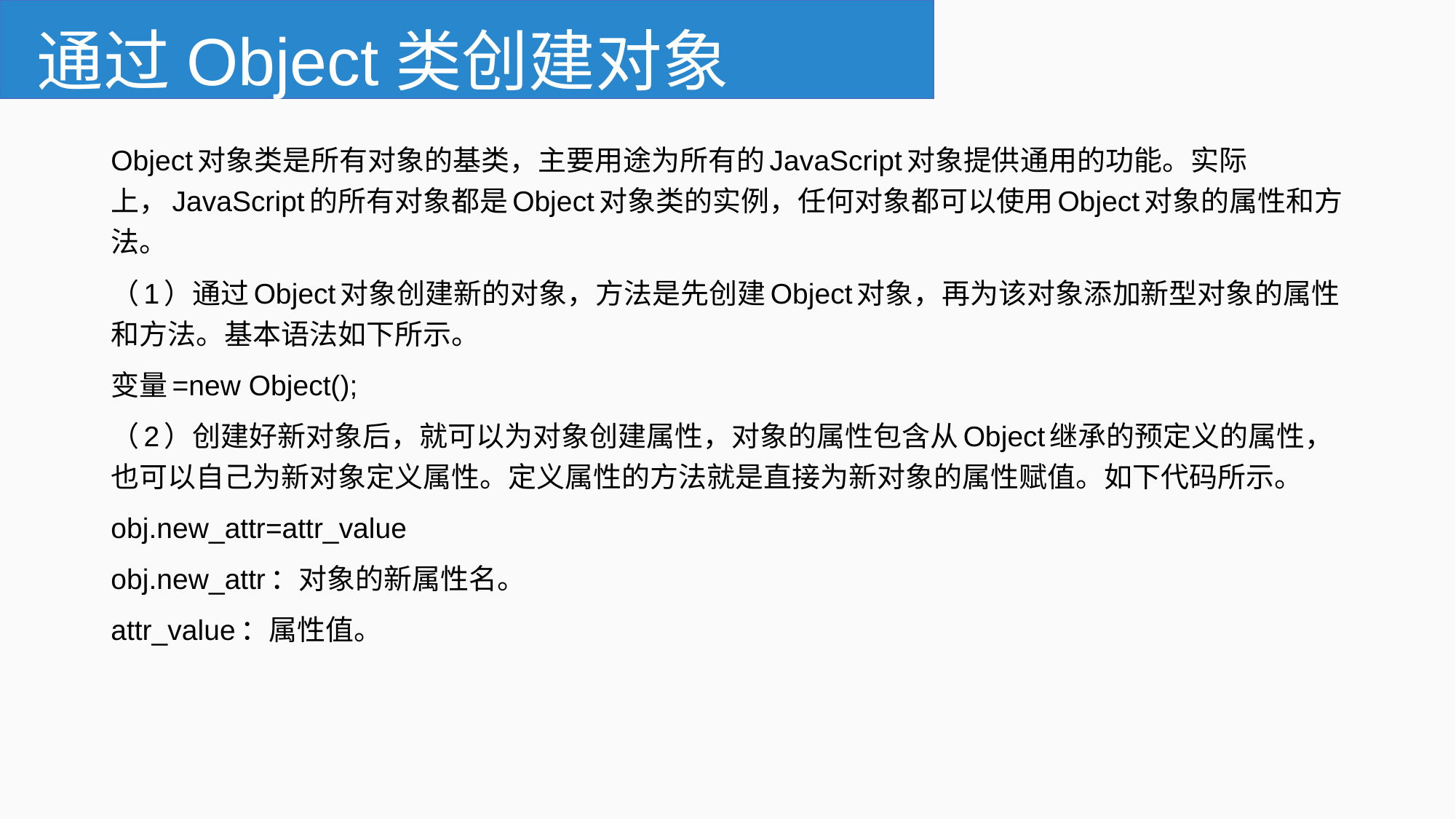

# 通过Object类创建对象
Object对象类是所有对象的基类，主要用途为所有的JavaScript对象提供通用的功能。实际上，JavaScript的所有对象都是Object对象类的实例，任何对象都可以使用Object对象的属性和方法。
（1）通过Object对象创建新的对象，方法是先创建Object对象，再为该对象添加新型对象的属性和方法。基本语法如下所示。
变量=new Object();
（2）创建好新对象后，就可以为对象创建属性，对象的属性包含从Object继承的预定义的属性，也可以自己为新对象定义属性。定义属性的方法就是直接为新对象的属性赋值。如下代码所示。
obj.new_attr=attr_value
obj.new_attr：对象的新属性名。
attr_value：属性值。